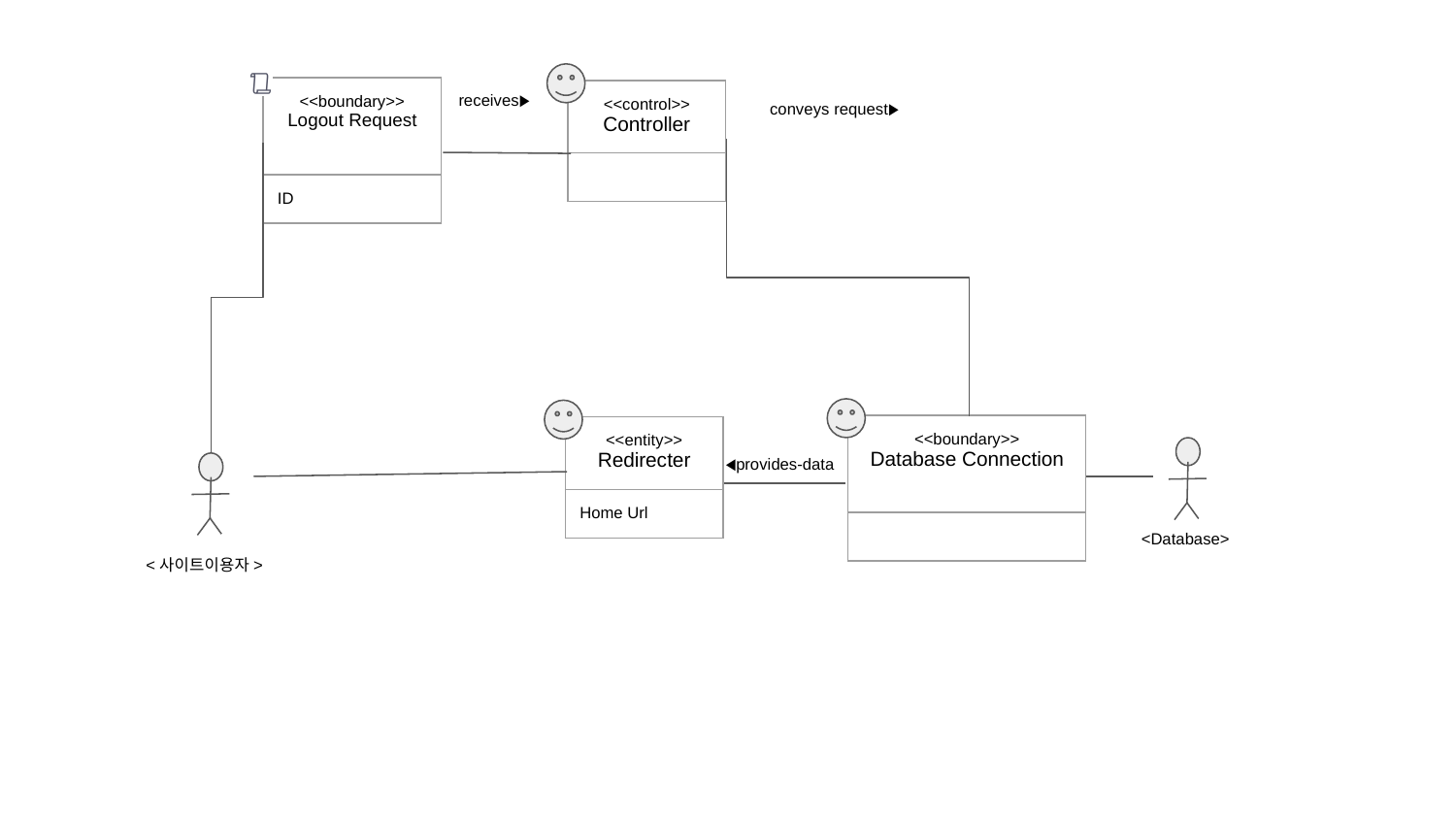

📜

| <<boundary>> Logout Request |
| --- |
| ID |
| <<control>> Controller |
| --- |
|  |
receives▶
conveys request▶

| <<boundary>> Database Connection |
| --- |
|  |
| <<entity>> Redirecter |
| --- |
| Home Url |

◀provides-data

<Database>
<사이트이용자>